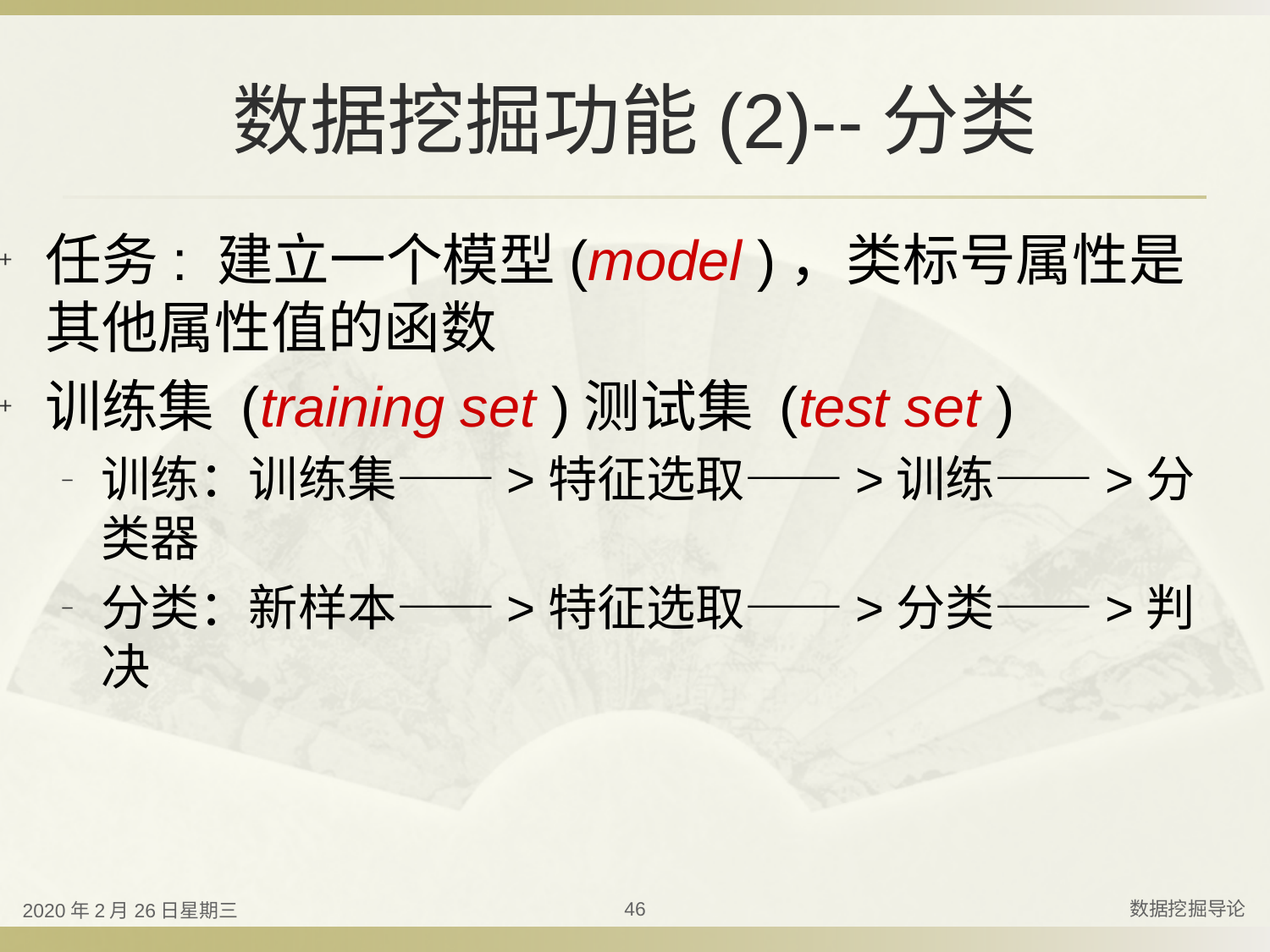

# 数据挖掘功能(2)--分类
任务: 建立一个模型(model )，类标号属性是其他属性值的函数
训练集 (training set )测试集 (test set )
训练：训练集——>特征选取——>训练——>分类器
分类：新样本——>特征选取——>分类——>判决
2020年2月26日星期三
46
数据挖掘导论